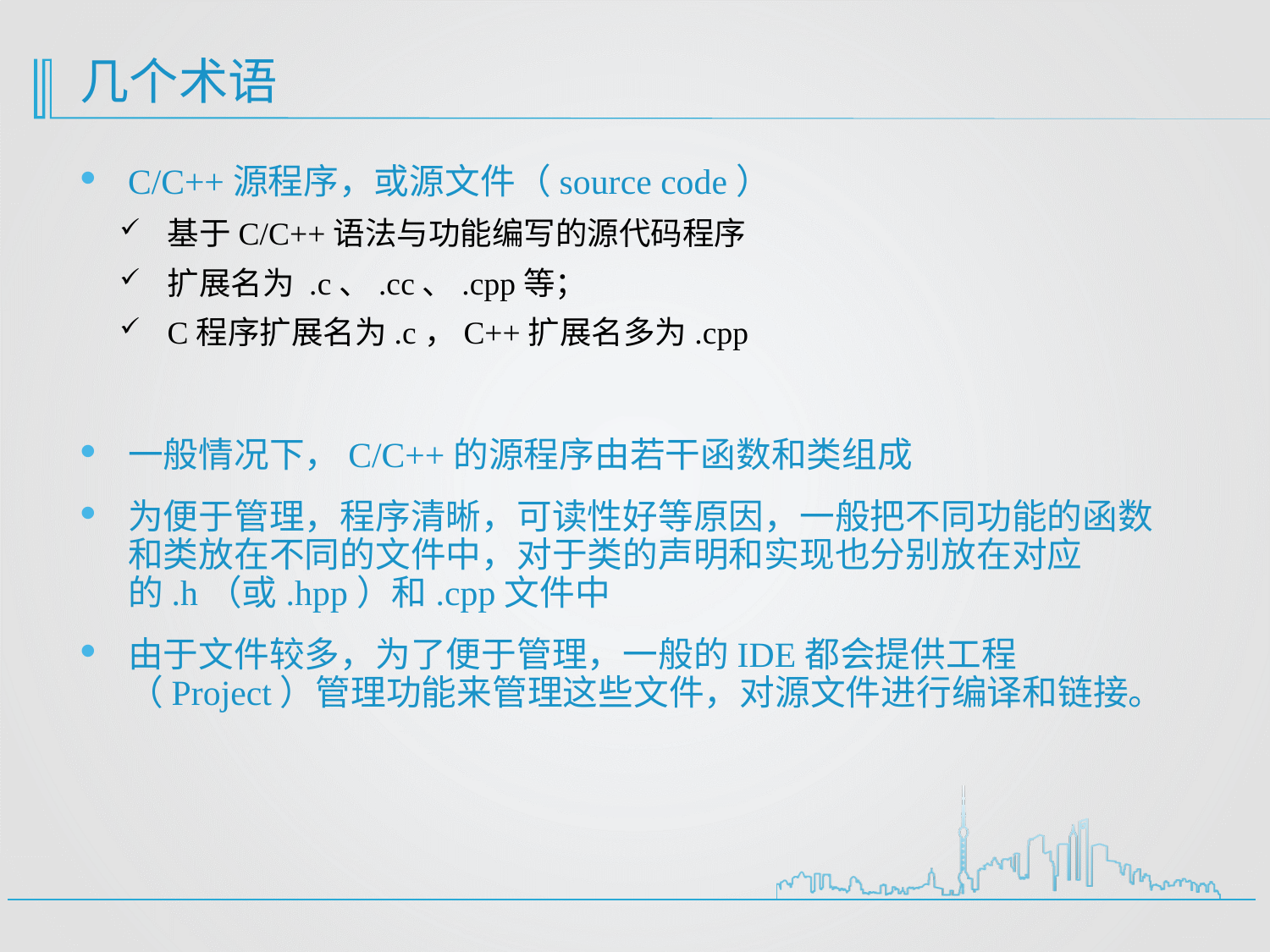

# 几个术语
C/C++源程序，或源文件（source code）
基于C/C++语法与功能编写的源代码程序
扩展名为 .c、.cc、.cpp等；
C程序扩展名为.c，C++扩展名多为.cpp

一般情况下，C/C++的源程序由若干函数和类组成
为便于管理，程序清晰，可读性好等原因，一般把不同功能的函数和类放在不同的文件中，对于类的声明和实现也分别放在对应的.h（或.hpp）和.cpp文件中
由于文件较多，为了便于管理，一般的IDE都会提供工程（Project）管理功能来管理这些文件，对源文件进行编译和链接。